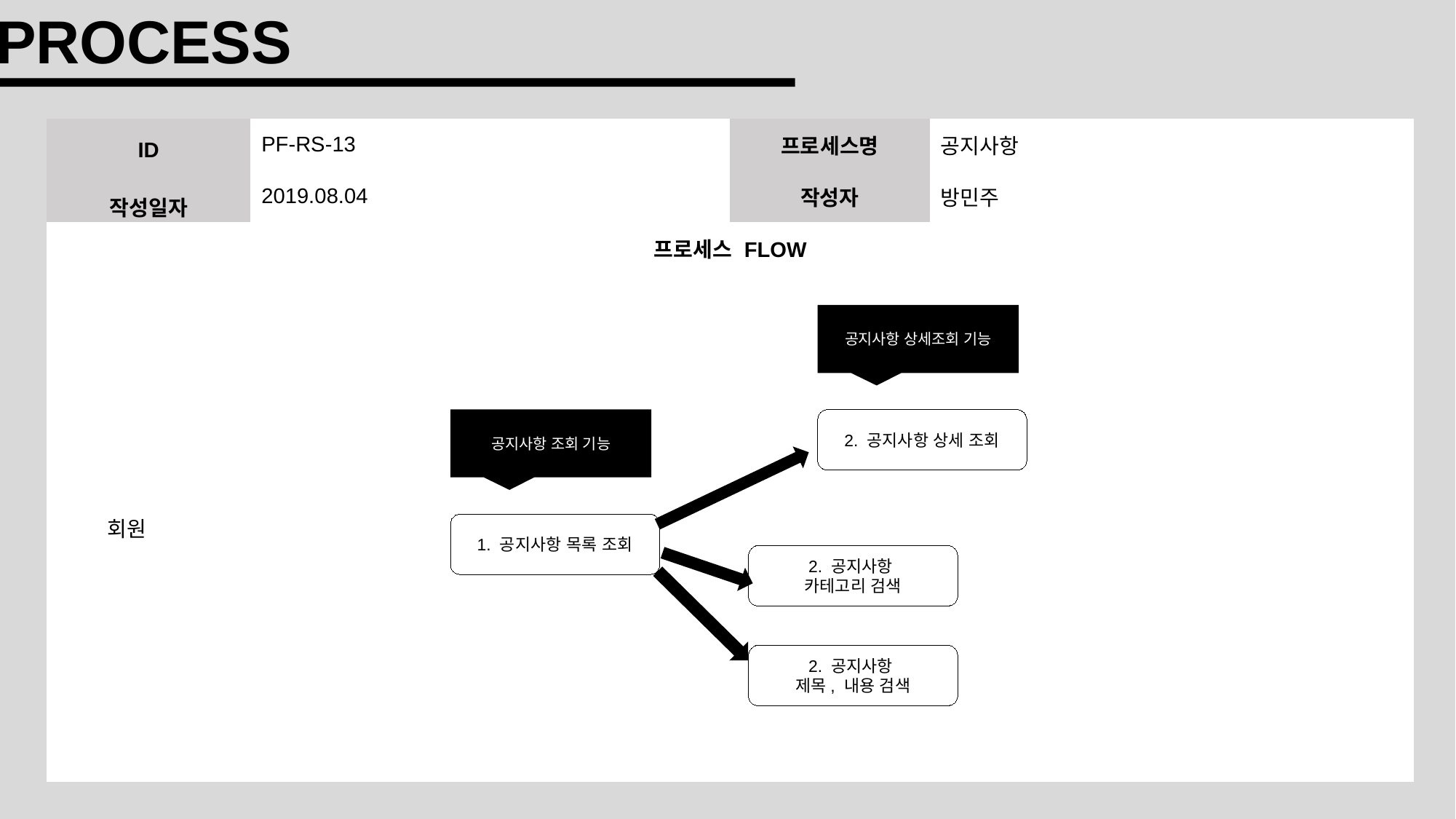

PROCESS

| ID |  | PF-RS-13 | 프로세스명 | 공지사항 |
| --- | --- | --- | --- | --- |
| 작성일자 |  | 2019.08.04 | 작성자 | 방민주 |
| 프로세스 FLOW |  |  |  |  |
| 회원 |  |  |  |  |
공지사항 상세조회 기능
공지사항 조회 기능
2. 공지사항 상세 조회

1. 공지사항 목록 조회
2. 공지사항
카테고리 검색

2. 공지사항
제목, 내용 검색